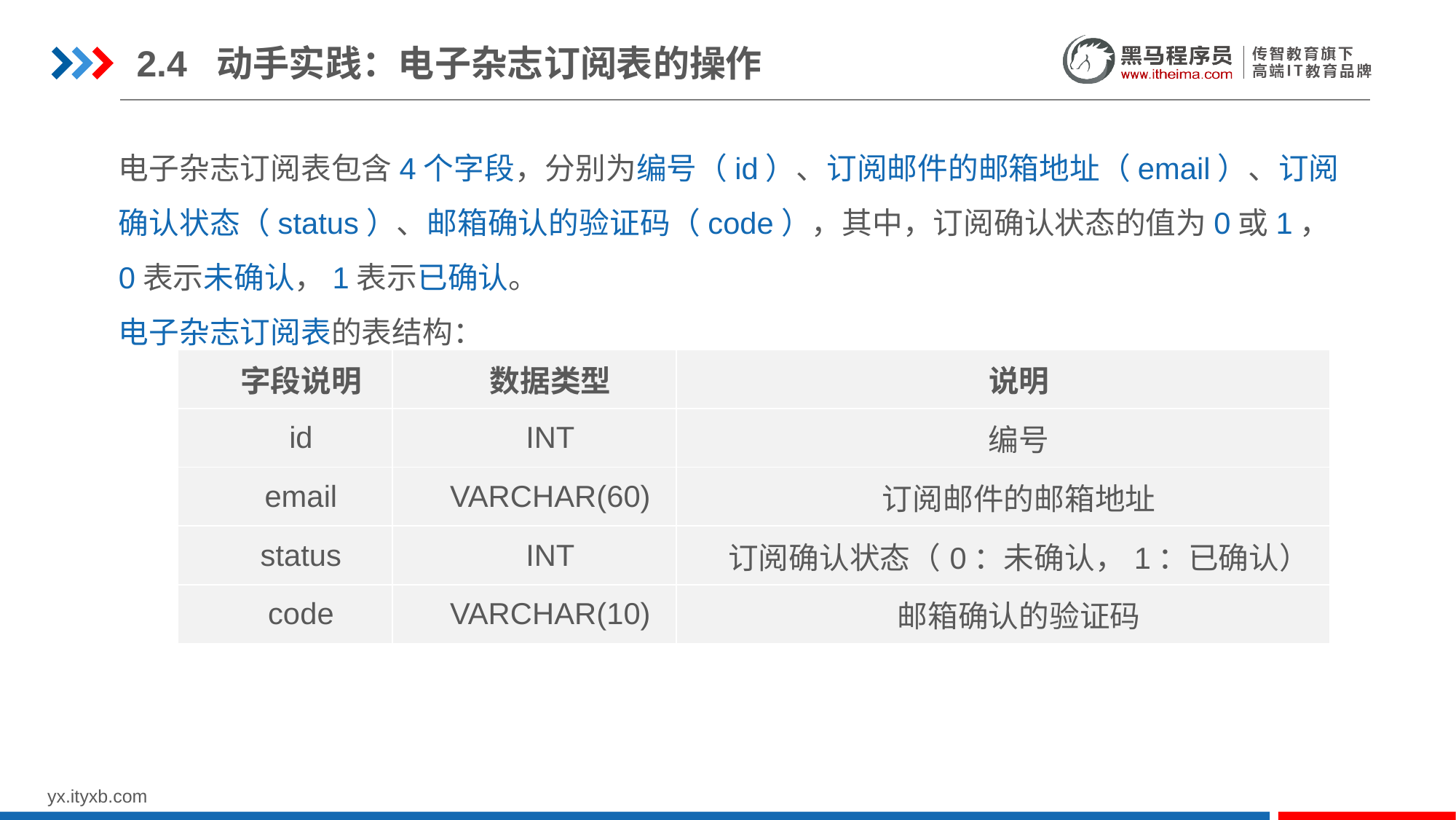

2.4  动手实践：电子杂志订阅表的操作
电子杂志订阅表包含4个字段，分别为编号（id）、订阅邮件的邮箱地址（email）、订阅确认状态（status）、邮箱确认的验证码（code），其中，订阅确认状态的值为0或1，0表示未确认，1表示已确认。
电子杂志订阅表的表结构：
| 字段说明 | 数据类型 | 说明 |
| --- | --- | --- |
| id | INT | 编号 |
| email | VARCHAR(60) | 订阅邮件的邮箱地址 |
| status | INT | 订阅确认状态（0：未确认，1：已确认） |
| code | VARCHAR(10) | 邮箱确认的验证码 |